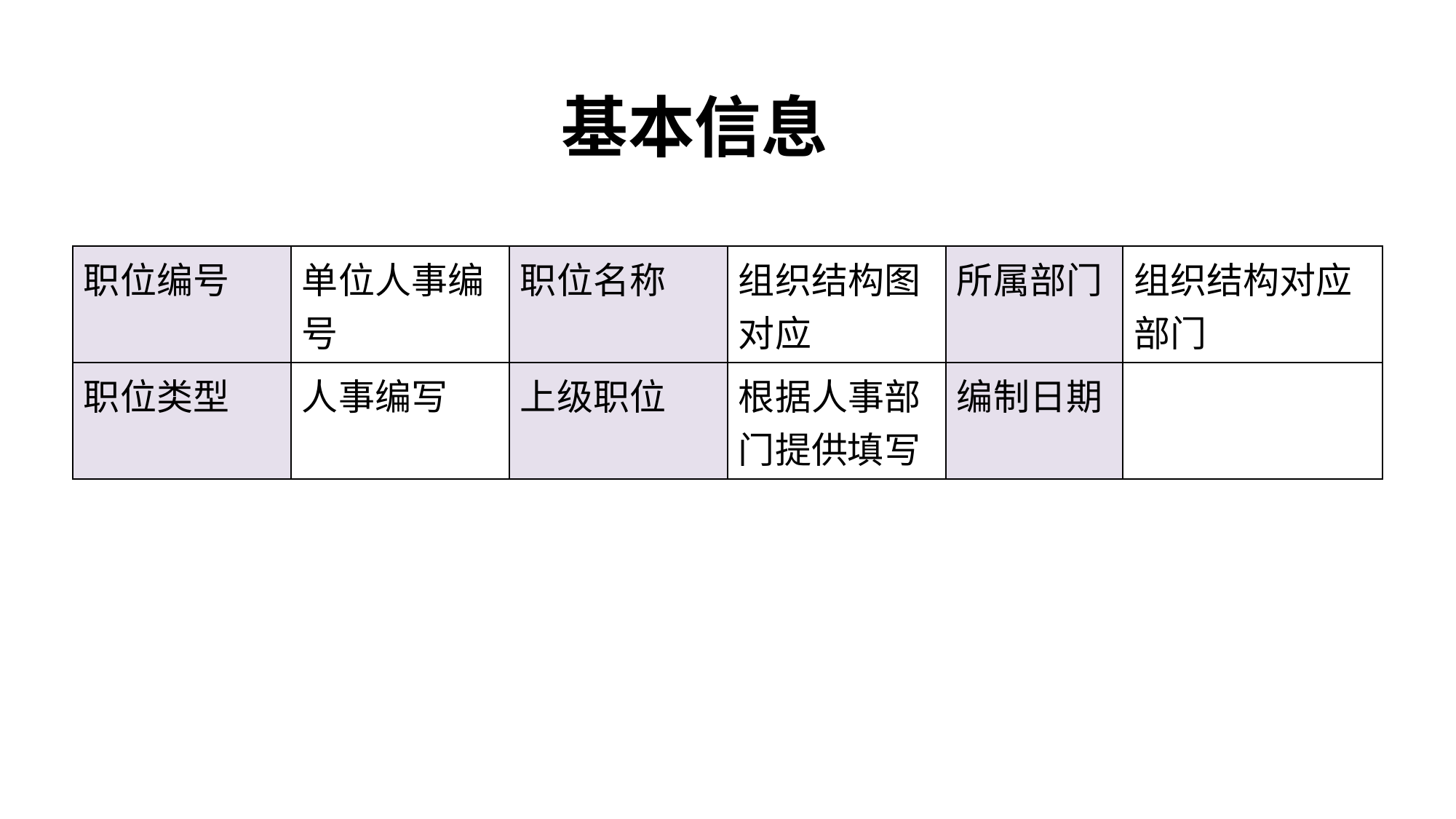

# 基本信息
| 职位编号 | 单位人事编号 | 职位名称 | 组织结构图对应 | 所属部门 | 组织结构对应部门 |
| --- | --- | --- | --- | --- | --- |
| 职位类型 | 人事编写 | 上级职位 | 根据人事部门提供填写 | 编制日期 |  |